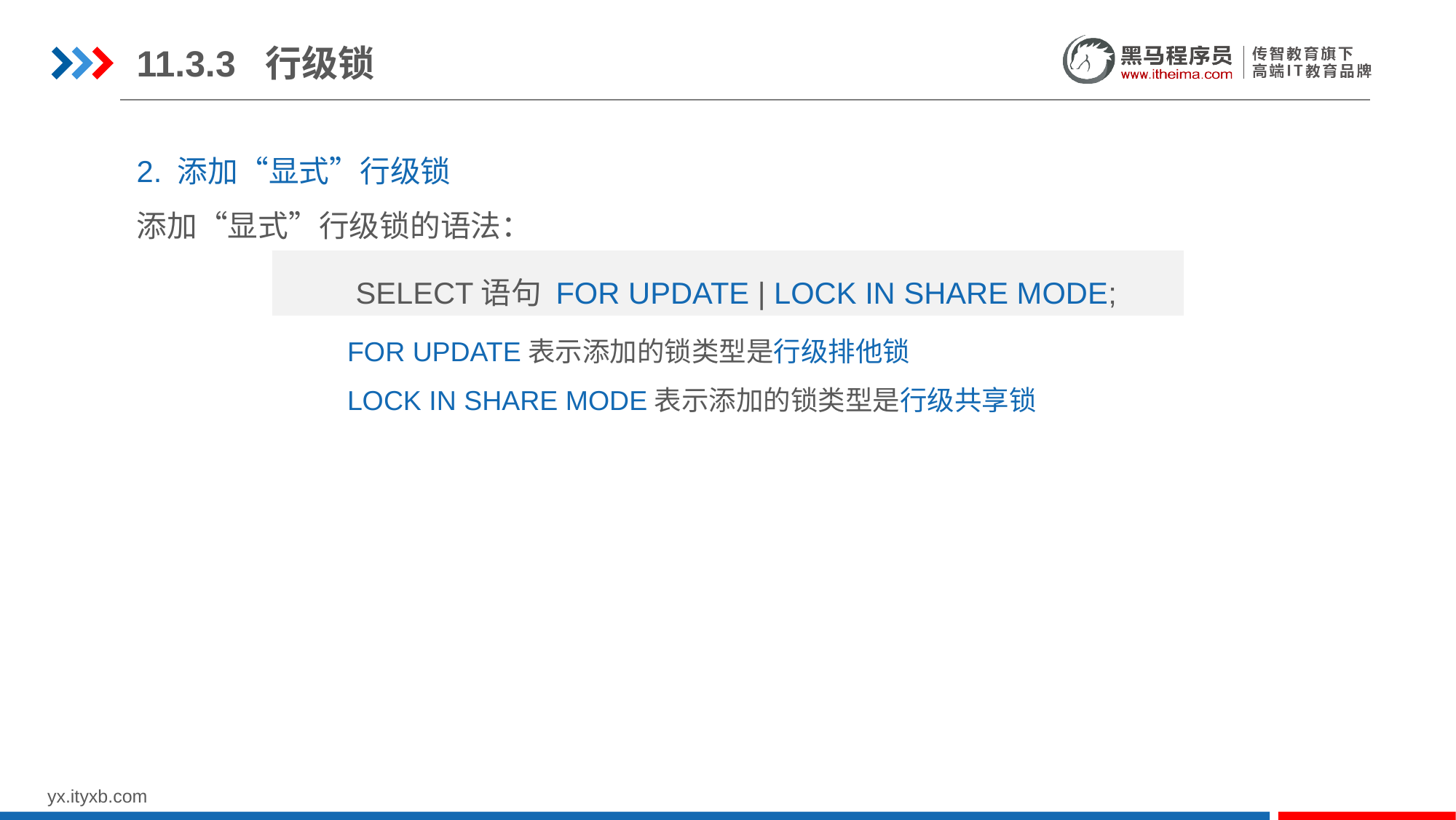

11.3.3  行级锁
2. 添加“显式”行级锁
添加“显式”行级锁的语法：
SELECT语句 FOR UPDATE | LOCK IN SHARE MODE;
FOR UPDATE表示添加的锁类型是行级排他锁
LOCK IN SHARE MODE表示添加的锁类型是行级共享锁